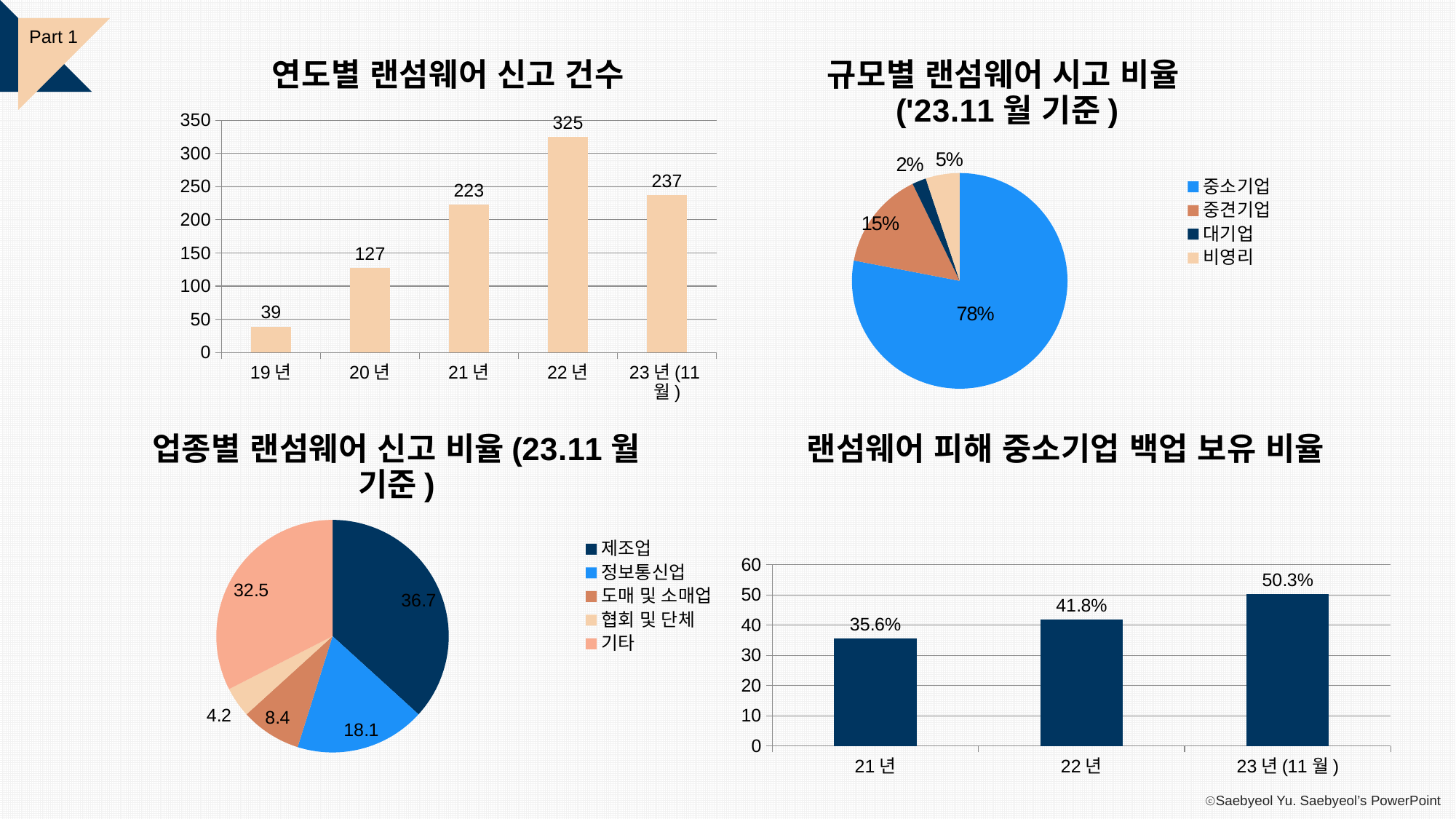

Part 1

### Chart: 연도별 랜섬웨어 신고 건수

| Category | 계열 1 |
|---|---|
| 19년 | 39.0 |
| 20년 | 127.0 |
| 21년 | 223.0 |
| 22년 | 325.0 |
| 23년(11월) | 237.0 |

### Chart: 규모별 랜섬웨어 시고 비율('23.11월 기준)

| Category | 판매 |
|---|---|
| 중소기업 | 78.1 |
| 중견기업 | 14.8 |
| 대기업 | 2.1 |
| 비영리 | 5.1 |

### Chart: 업종별 랜섬웨어 신고 비율(23.11월 기준)

| Category | 판매 |
|---|---|
| 제조업 | 36.7 |
| 정보통신업 | 18.1 |
| 도매 및 소매업 | 8.4 |
| 협회 및 단체 | 4.2 |
| 기타 | 32.5 |

### Chart: 랜섬웨어 피해 중소기업 백업 보유 비율

| Category | 계열 1 |
|---|---|
| 21년 | 35.6 |
| 22년 | 41.8 |
| 23년(11월) | 50.3 |